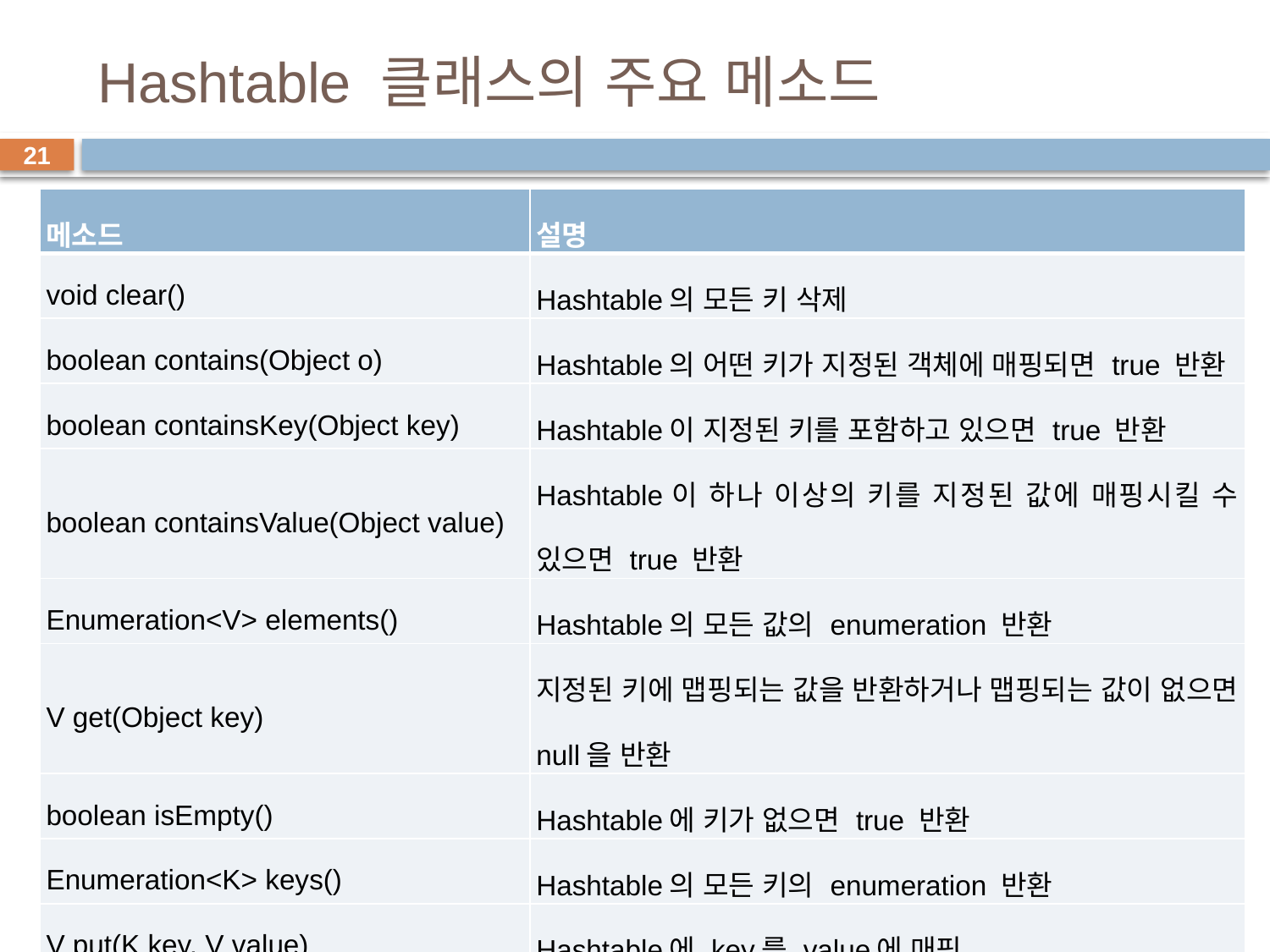

# Hashtable 클래스의 주요 메소드
21
| 메소드 | 설명 |
| --- | --- |
| void clear() | Hashtable의 모든 키 삭제 |
| boolean contains(Object o) | Hashtable의 어떤 키가 지정된 객체에 매핑되면 true 반환 |
| boolean containsKey(Object key) | Hashtable이 지정된 키를 포함하고 있으면 true 반환 |
| boolean containsValue(Object value) | Hashtable이 하나 이상의 키를 지정된 값에 매핑시킬 수 있으면 true 반환 |
| Enumeration<V> elements() | Hashtable의 모든 값의 enumeration 반환 |
| V get(Object key) | 지정된 키에 맵핑되는 값을 반환하거나 맵핑되는 값이 없으면 null을 반환 |
| boolean isEmpty() | Hashtable에 키가 없으면 true 반환 |
| Enumeration<K> keys() | Hashtable의 모든 키의 enumeration 반환 |
| V put(K key, V value) | Hashtable에 key를 value에 매핑 |
| V remove(Object key) | 지정된 키와 이에 매핑된 모든 값들을 Hashtable에서 삭제 |
| int size() | Hashtable이 포함하는 키의 개수 반환 |